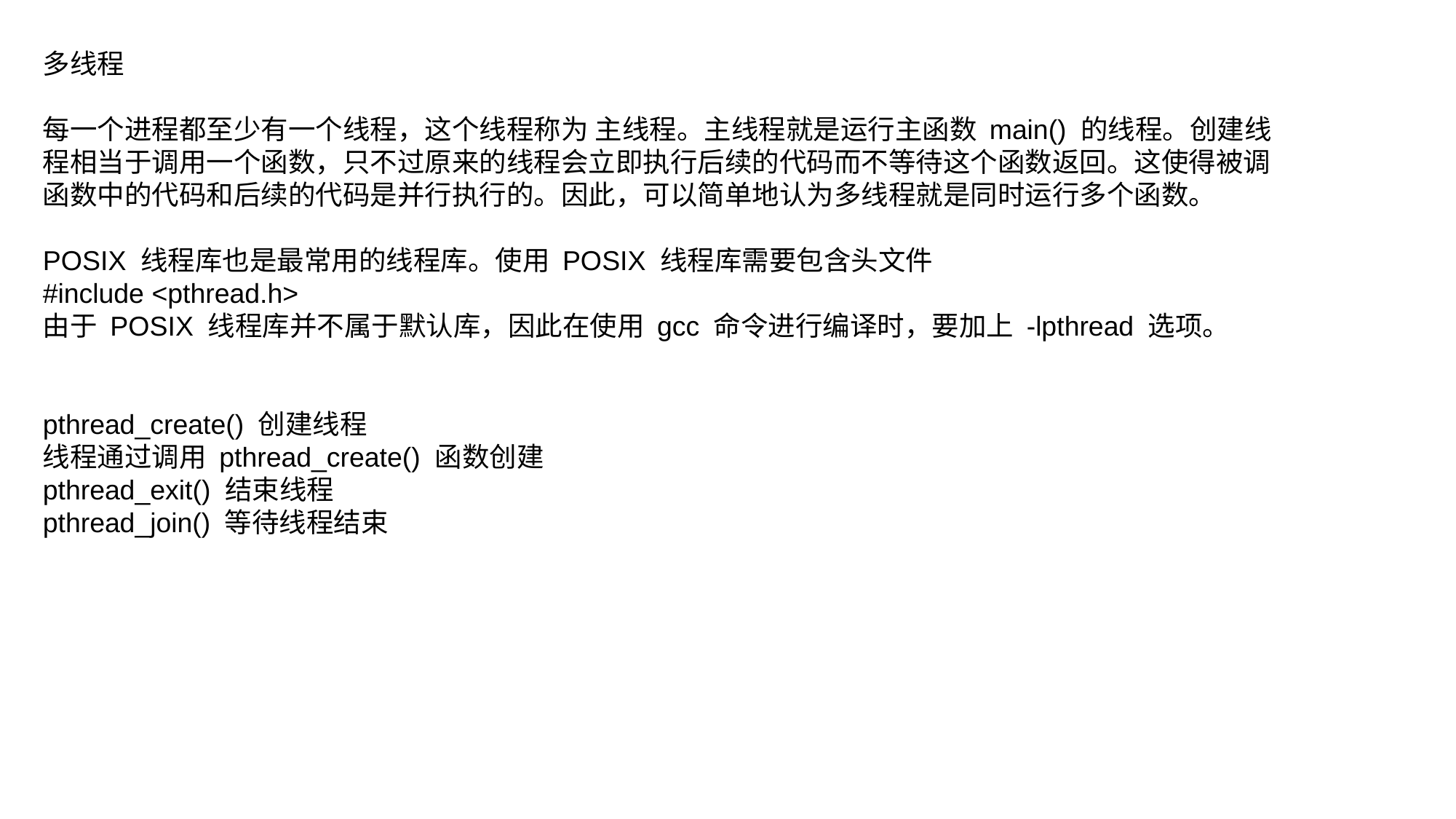

多线程

每一个进程都至少有一个线程，这个线程称为 主线程。主线程就是运行主函数 main() 的线程。创建线程相当于调用一个函数，只不过原来的线程会立即执行后续的代码而不等待这个函数返回。这使得被调函数中的代码和后续的代码是并行执行的。因此，可以简单地认为多线程就是同时运行多个函数。

POSIX 线程库也是最常用的线程库。使用 POSIX 线程库需要包含头文件
#include <pthread.h>
由于 POSIX 线程库并不属于默认库，因此在使用 gcc 命令进行编译时，要加上 -lpthread 选项。

pthread_create() 创建线程
线程通过调用 pthread_create() 函数创建
pthread_exit() 结束线程
pthread_join() 等待线程结束